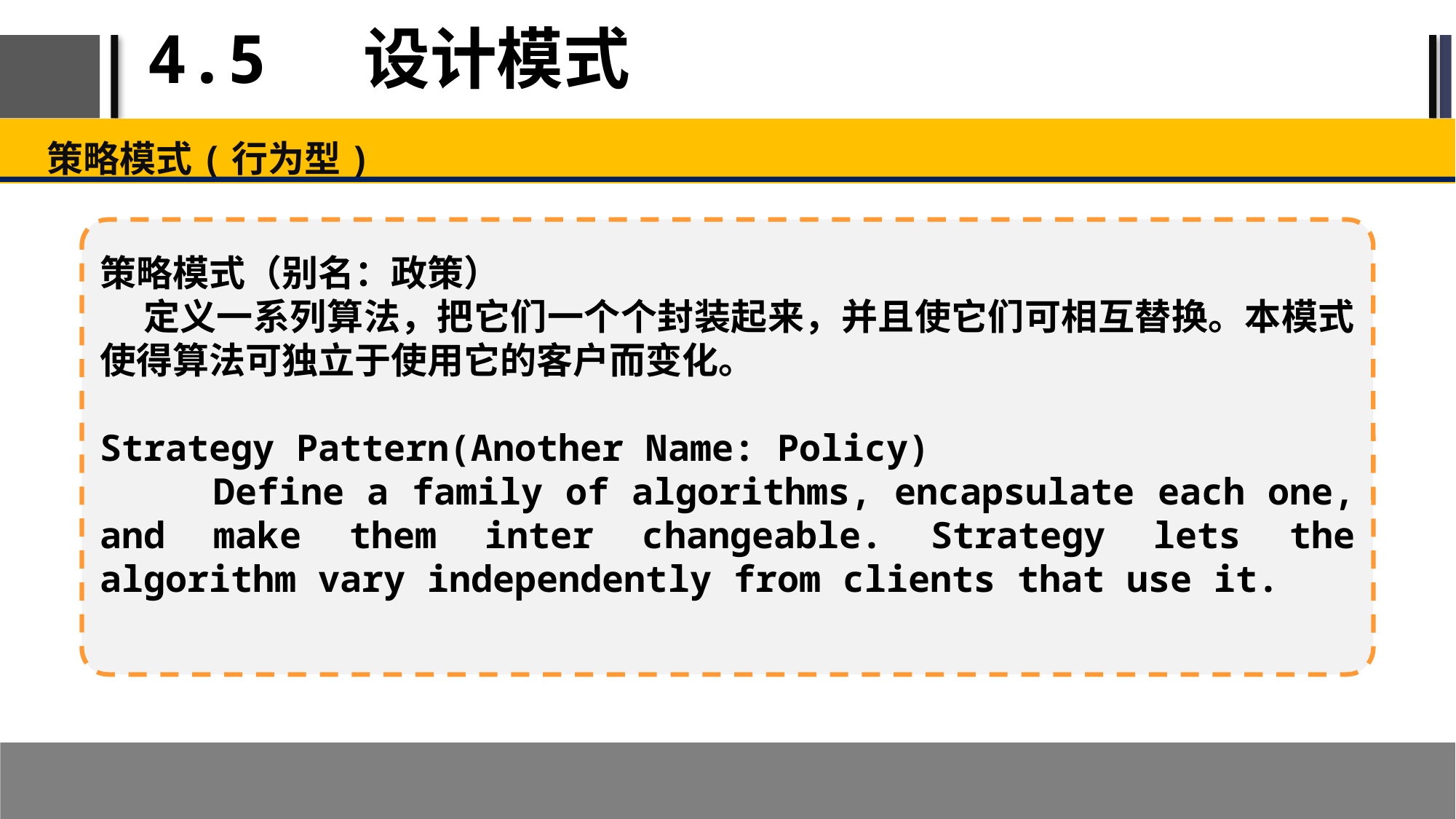

# 4.5  设计模式

策略模式(行为型)

策略模式（别名：政策）
    定义一系列算法，把它们一个个封装起来，并且使它们可相互替换。本模式使得算法可独立于使用它的客户而变化。

Strategy Pattern(Another Name: Policy)
     Define a family of algorithms, encapsulate each one, and make them inter changeable. Strategy lets the algorithm vary independently from clients that use it.